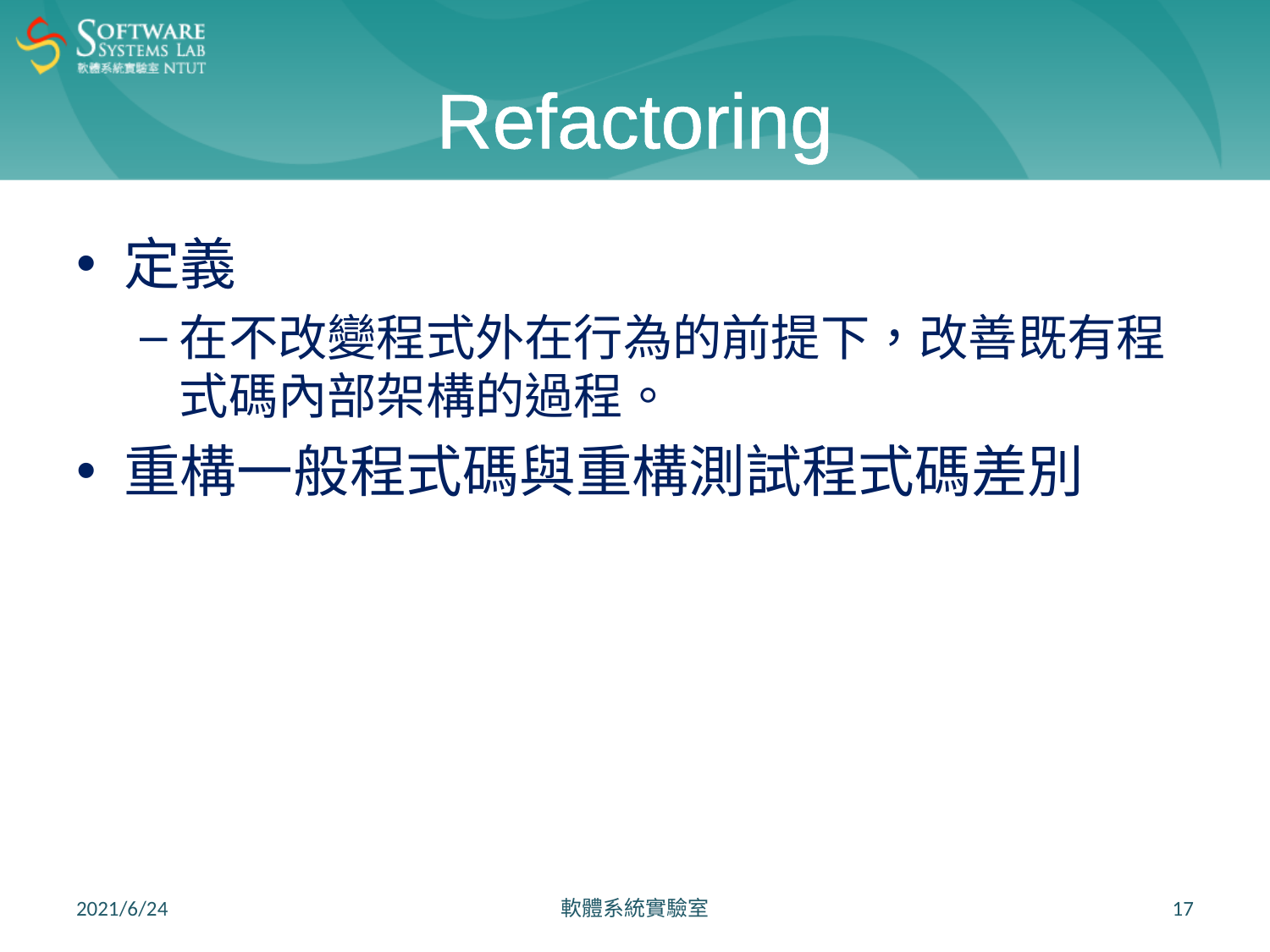

# Refactoring
定義
在不改變程式外在行為的前提下，改善既有程式碼內部架構的過程。
重構一般程式碼與重構測試程式碼差別
2021/6/24
軟體系統實驗室
17